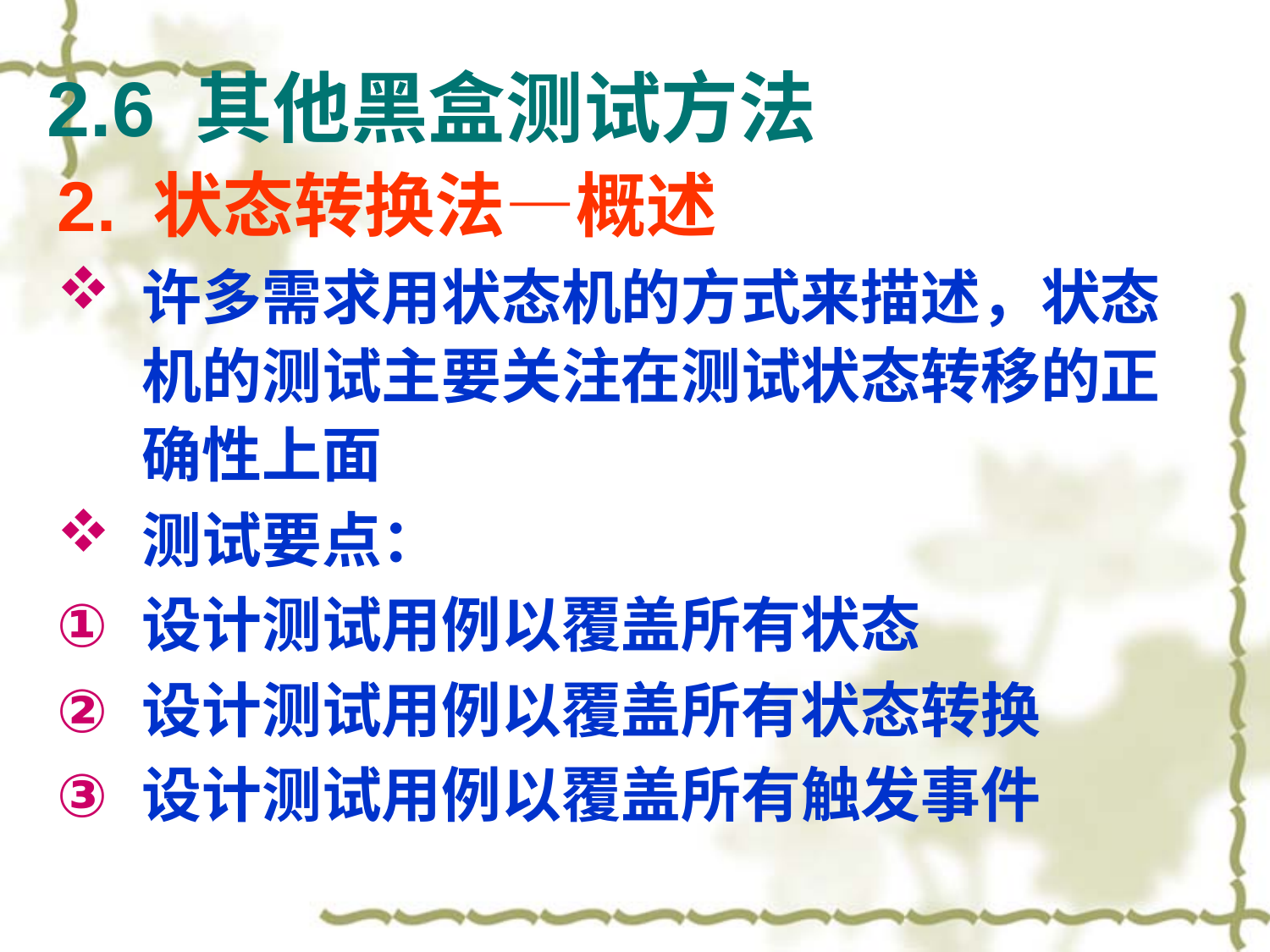

2.6 其他黑盒测试方法
2. 状态转换法—概述
许多需求用状态机的方式来描述，状态机的测试主要关注在测试状态转移的正确性上面
测试要点：
设计测试用例以覆盖所有状态
设计测试用例以覆盖所有状态转换
设计测试用例以覆盖所有触发事件